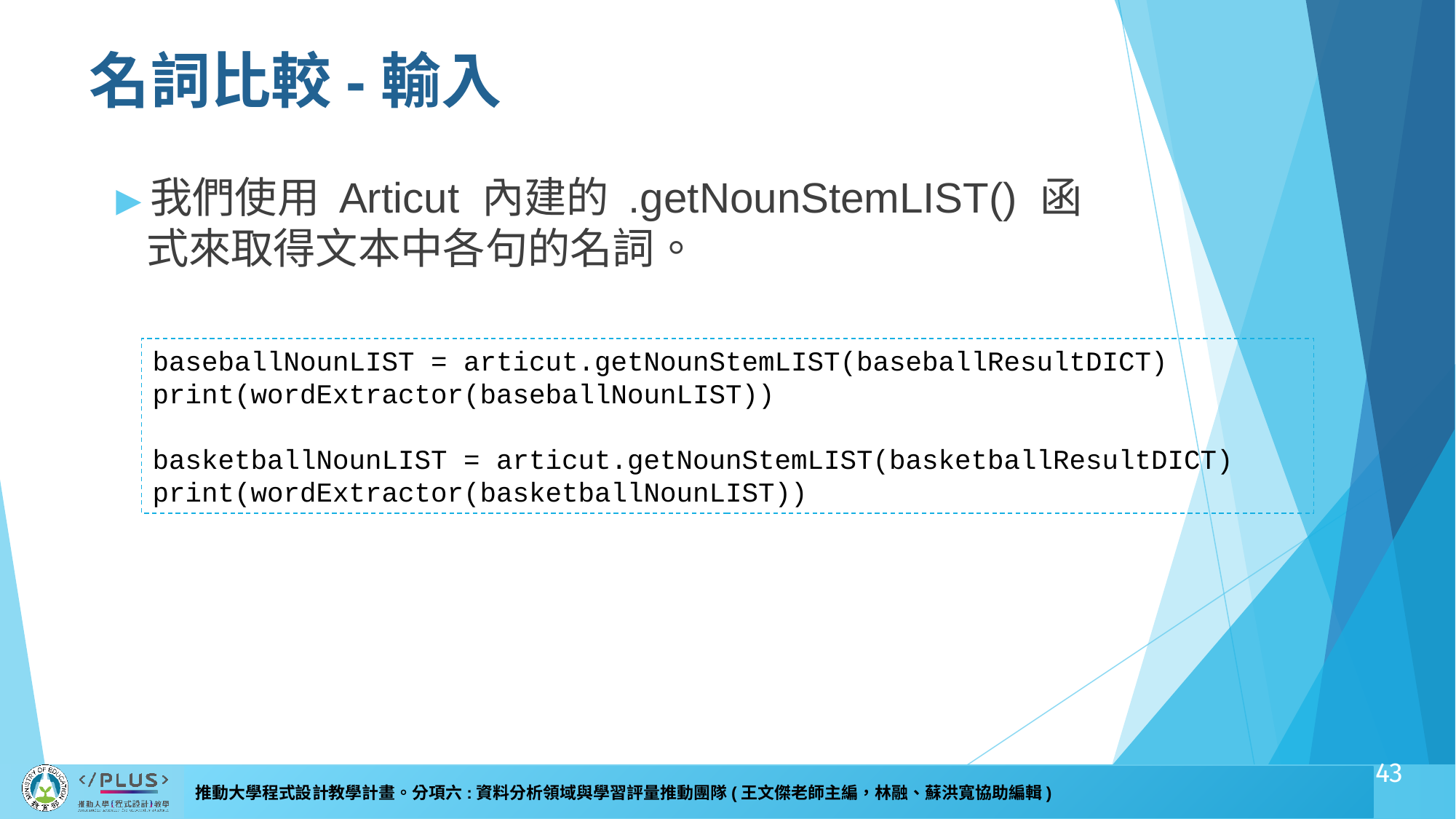

# 名詞比較-輸入
我們使用 Articut 內建的 .getNounStemLIST() 函式來取得文本中各句的名詞。
baseballNounLIST = articut.getNounStemLIST(baseballResultDICT)
print(wordExtractor(baseballNounLIST))

basketballNounLIST = articut.getNounStemLIST(basketballResultDICT)
print(wordExtractor(basketballNounLIST))
43
推動大學程式設計教學計畫。分項六:資料分析領域與學習評量推動團隊(王文傑老師主編，林融、蘇洪寬協助編輯)